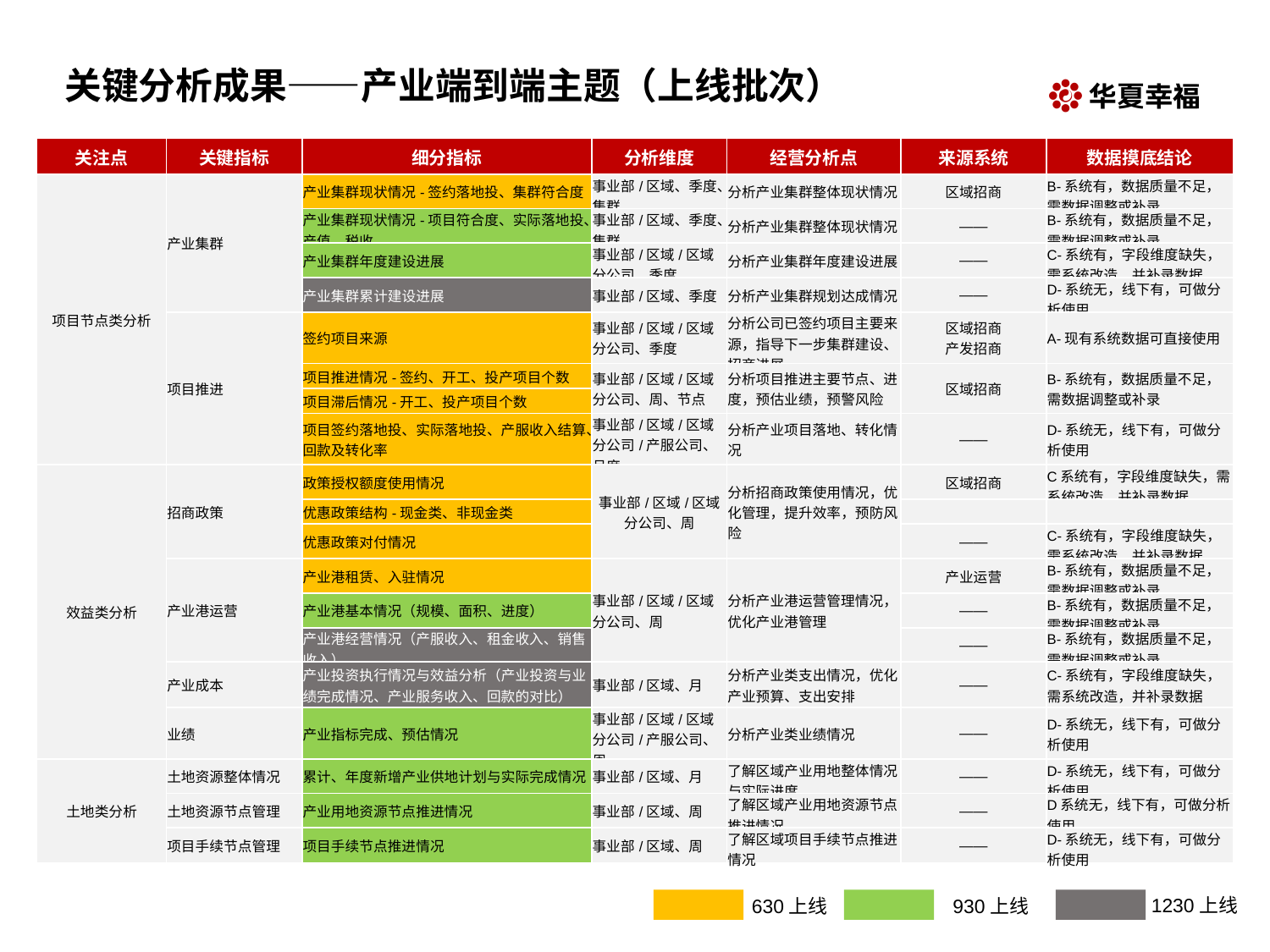

# 关键分析成果——产业端到端主题（上线批次）
| 关注点 | 关键指标 | 细分指标 | 分析维度 | 经营分析点 | 来源系统 | 数据摸底结论 |
| --- | --- | --- | --- | --- | --- | --- |
| 项目节点类分析 | 产业集群 | 产业集群现状情况-签约落地投、集群符合度 | 事业部/区域、季度、集群 | 分析产业集群整体现状情况 | 区域招商 | B-系统有，数据质量不足，需数据调整或补录 |
|  |  | 产业集群现状情况-项目符合度、实际落地投、产值、税收 | 事业部/区域、季度、集群 | 分析产业集群整体现状情况 | —— | B-系统有，数据质量不足，需数据调整或补录 |
|  |  | 产业集群年度建设进展 | 事业部/区域/区域分公司、季度 | 分析产业集群年度建设进展 | —— | C-系统有，字段维度缺失，需系统改造，并补录数据 |
|  |  | 产业集群累计建设进展 | 事业部/区域、季度 | 分析产业集群规划达成情况 | —— | D-系统无，线下有，可做分析使用 |
|  | 项目推进 | 签约项目来源 | 事业部/区域/区域分公司、季度 | 分析公司已签约项目主要来源，指导下一步集群建设、招商进展 | 区域招商 产发招商 | A-现有系统数据可直接使用 |
|  |  | 项目推进情况-签约、开工、投产项目个数 | 事业部/区域/区域分公司、周、节点 | 分析项目推进主要节点、进度，预估业绩，预警风险 | 区域招商 | B-系统有，数据质量不足，需数据调整或补录 |
|  |  | 项目滞后情况-开工、投产项目个数 |  |  |  |  |
|  |  | 项目签约落地投、实际落地投、产服收入结算、回款及转化率 | 事业部/区域/区域分公司/产服公司、月度 | 分析产业项目落地、转化情况 | —— | D-系统无，线下有，可做分析使用 |
| 效益类分析 | 招商政策 | 政策授权额度使用情况 | 事业部/区域/区域分公司、周 | 分析招商政策使用情况，优化管理，提升效率，预防风险 | 区域招商 | C系统有，字段维度缺失，需系统改造，并补录数据 |
|  |  | 优惠政策结构-现金类、非现金类 |  |  |  |  |
|  |  | 优惠政策对付情况 |  |  | —— | C-系统有，字段维度缺失，需系统改造，并补录数据 |
|  | 产业港运营 | 产业港租赁、入驻情况 | 事业部/区域/区域分公司、周 | 分析产业港运营管理情况，优化产业港管理 | 产业运营 | B-系统有，数据质量不足，需数据调整或补录 |
|  |  | 产业港基本情况（规模、面积、进度） |  |  | —— | B-系统有，数据质量不足，需数据调整或补录 |
|  |  | 产业港经营情况（产服收入、租金收入、销售收入） |  |  | —— | B-系统有，数据质量不足，需数据调整或补录 |
|  | 产业成本 | 产业投资执行情况与效益分析（产业投资与业绩完成情况、产业服务收入、回款的对比） | 事业部/区域、月 | 分析产业类支出情况，优化产业预算、支出安排 | —— | C-系统有，字段维度缺失，需系统改造，并补录数据 |
|  | 业绩 | 产业指标完成、预估情况 | 事业部/区域/区域分公司/产服公司、周 | 分析产业类业绩情况 | —— | D-系统无，线下有，可做分析使用 |
| 土地类分析 | 土地资源整体情况 | 累计、年度新增产业供地计划与实际完成情况 | 事业部/区域、月 | 了解区域产业用地整体情况与实际进度 | —— | D-系统无，线下有，可做分析使用 |
|  | 土地资源节点管理 | 产业用地资源节点推进情况 | 事业部/区域、周 | 了解区域产业用地资源节点推进情况 | —— | D系统无，线下有，可做分析使用 |
|  | 项目手续节点管理 | 项目手续节点推进情况 | 事业部/区域、周 | 了解区域项目手续节点推进情况 | —— | D-系统无，线下有，可做分析使用 |
1230上线
630上线
930上线